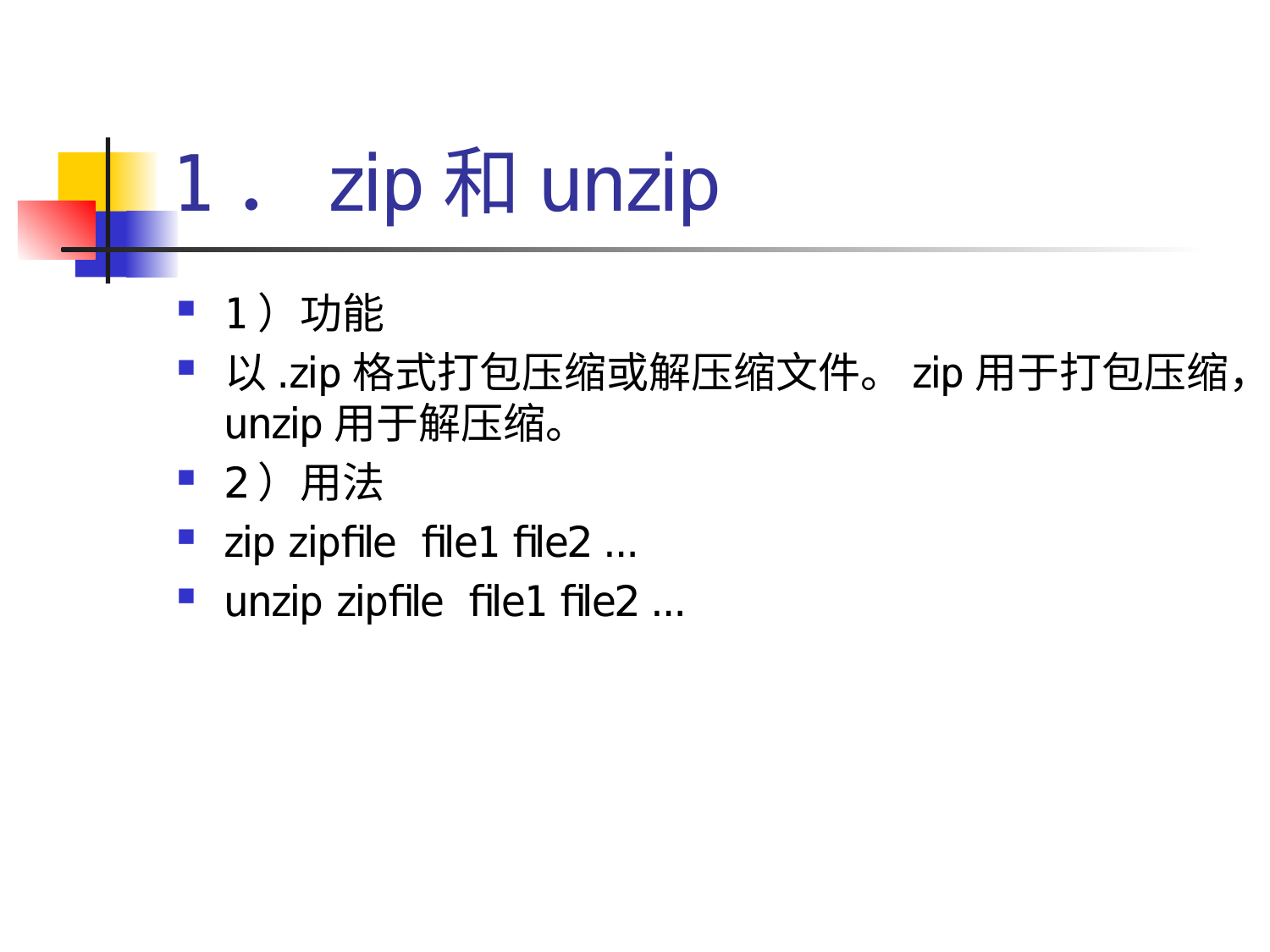

# 1．zip和unzip
1）功能
以.zip格式打包压缩或解压缩文件。zip用于打包压缩，unzip用于解压缩。
2）用法
zip zipfile  file1 file2 …
unzip zipfile  file1 file2 …